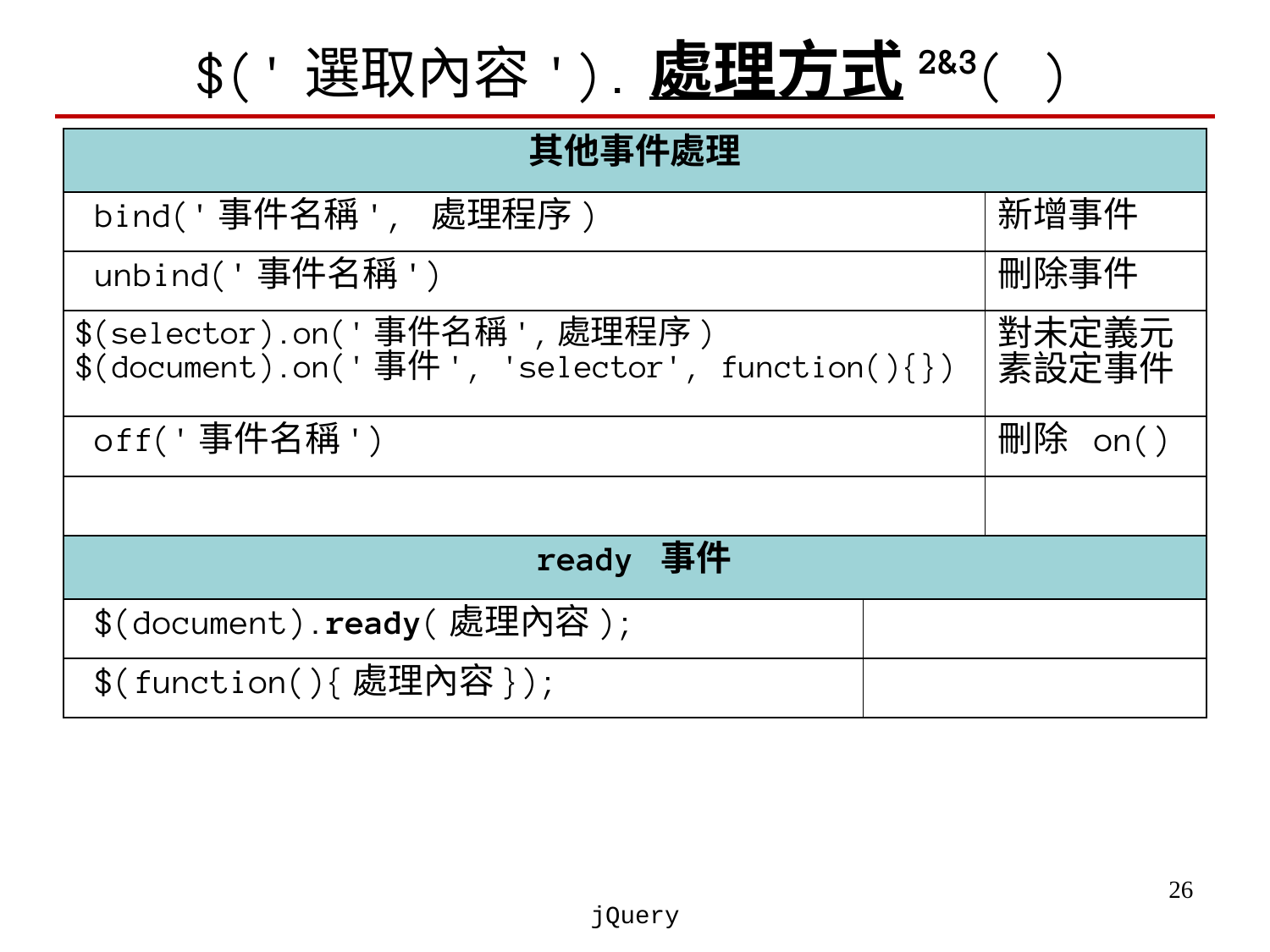

# $('選取內容').處理方式2&3( )
| 其他事件處理 |  |  |
| --- | --- | --- |
| bind('事件名稱', 處理程序) |  | 新增事件 |
| unbind('事件名稱') |  | 刪除事件 |
| $(selector).on('事件名稱',處理程序) $(document).on('事件', 'selector', function(){}) |  | 對未定義元素設定事件 |
| off('事件名稱') |  | 刪除 on() |
|  |  |  |
| ready 事件 |  |  |
| $(document).ready(處理內容); |  |  |
| $(function(){處理內容}); |  |  |
26
jQuery